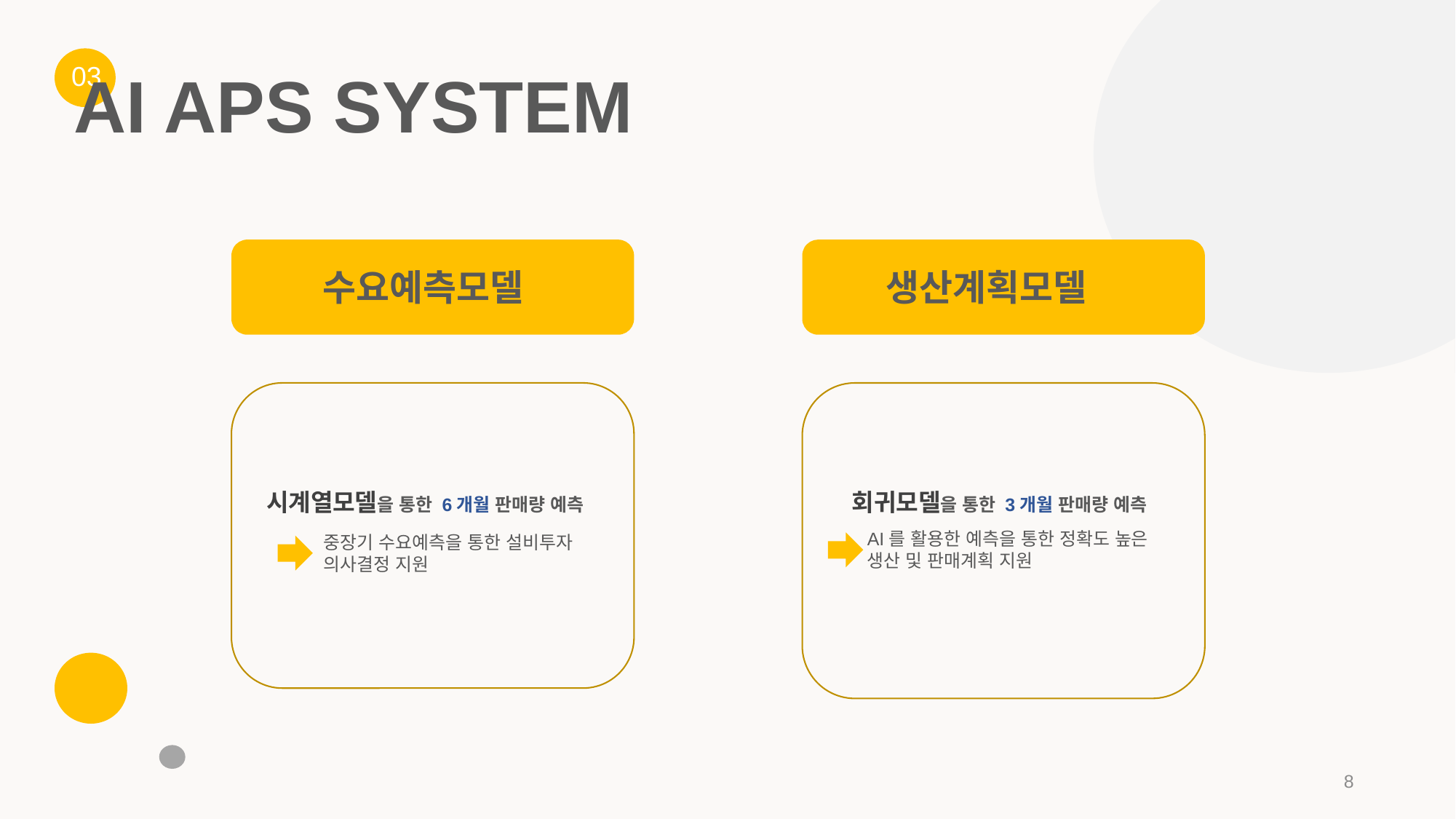

03
AI APS SYSTEM

수요예측모델
생산계획모델

시계열모델을 통한 6개월 판매량 예측
회귀모델을 통한 3개월 판매량 예측
AI를 활용한 예측을 통한 정확도 높은 생산 및 판매계획 지원
중장기 수요예측을 통한 설비투자 의사결정 지원

8